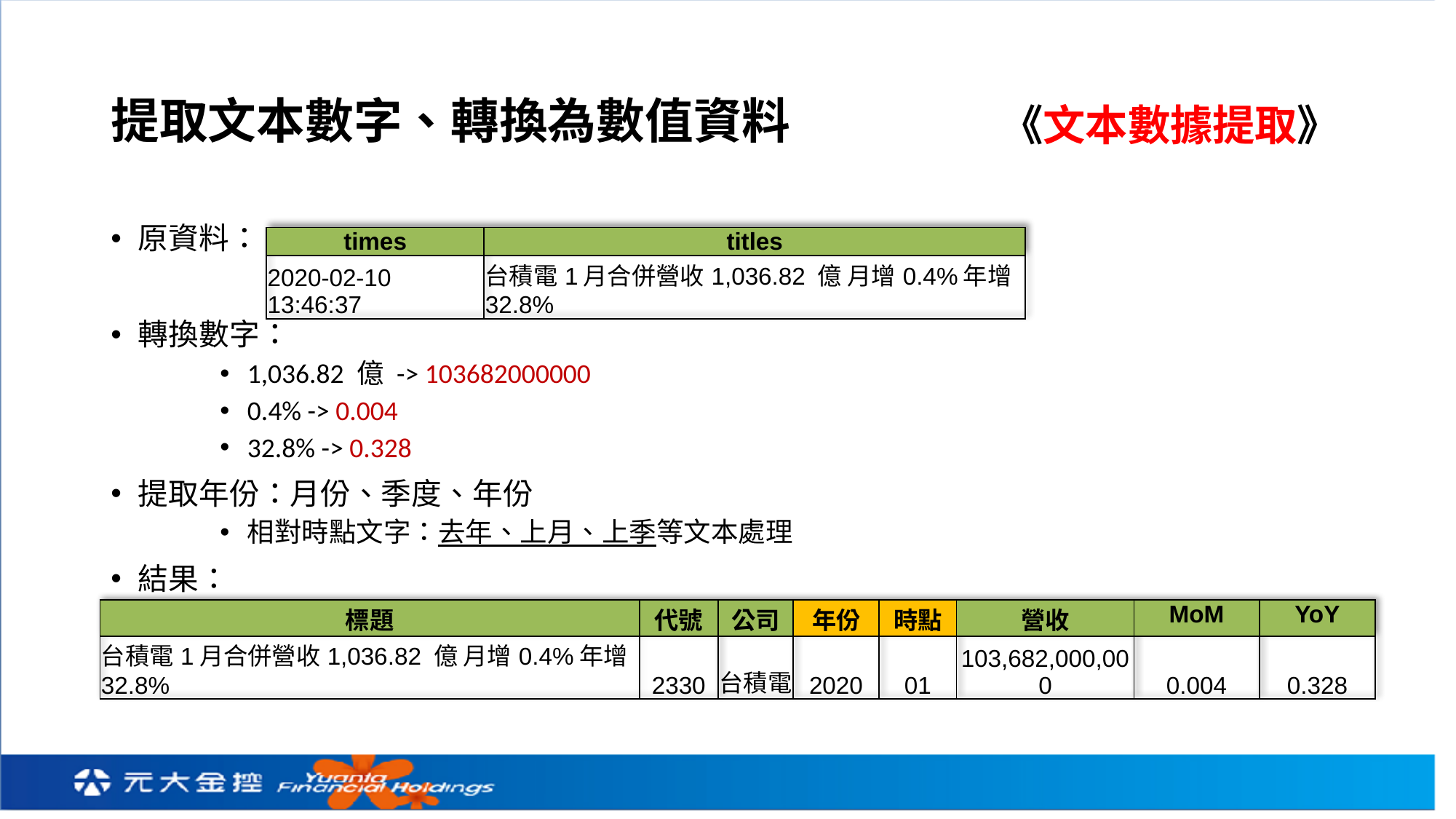

# 提取文本數字、轉換為數值資料
《文本數據提取》
原資料：

轉換數字：
1,036.82 億 -> 103682000000
0.4% -> 0.004
32.8% -> 0.328
提取年份：月份、季度、年份
相對時點文字：去年、上月、上季等文本處理
結果：

| times | titles |
| --- | --- |
| 2020-02-10 13:46:37 | 台積電1月合併營收1,036.82 億 月增0.4%年增32.8% |
| 標題 | 代號 | 公司 | 年份 | 時點 | 營收 | MoM | YoY |
| --- | --- | --- | --- | --- | --- | --- | --- |
| 台積電1月合併營收1,036.82 億 月增0.4%年增32.8% | 2330 | 台積電 | 2020 | 01 | 103,682,000,000 | 0.004 | 0.328 |